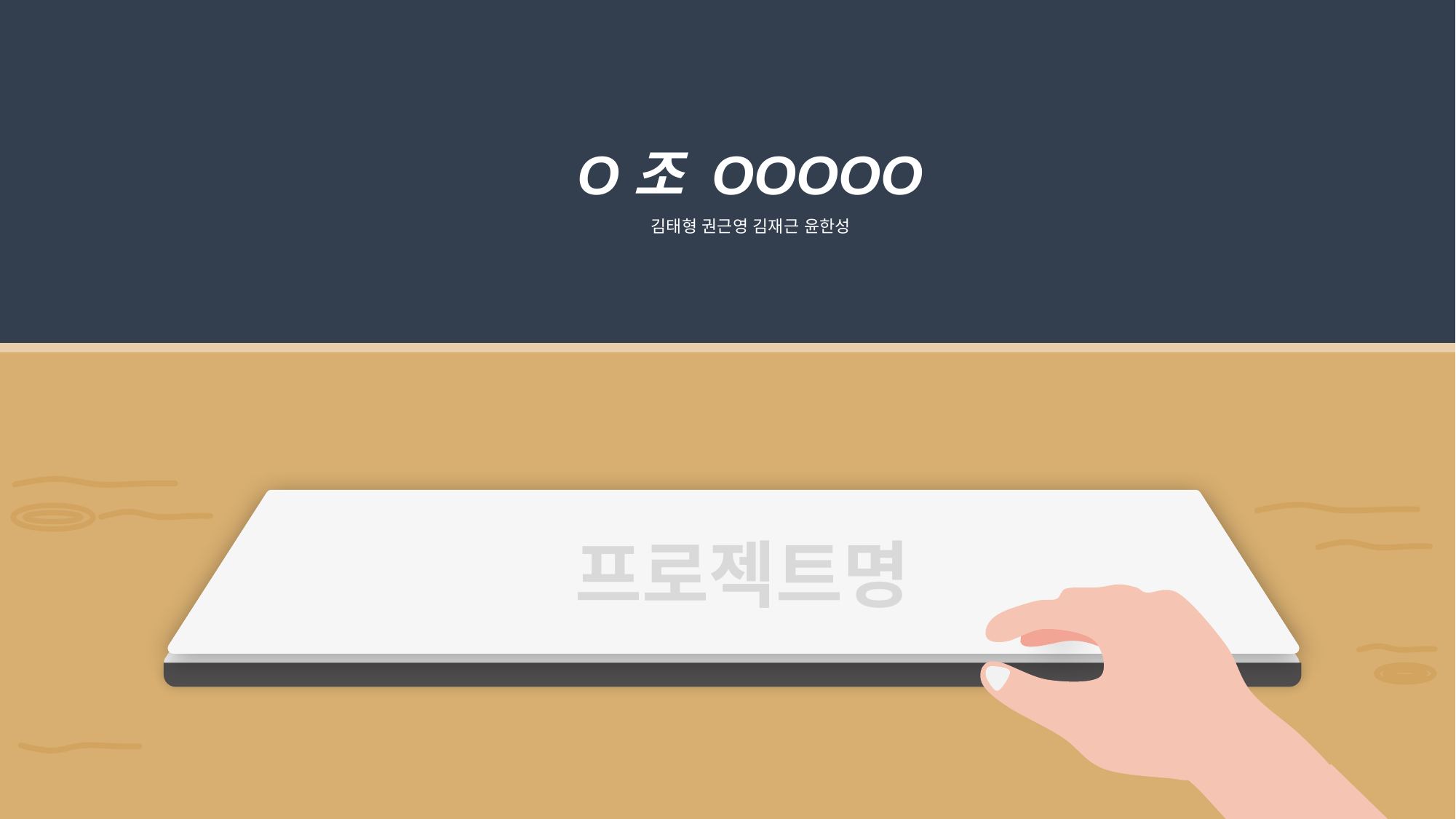

O조 OOOOO
김태형 권근영 김재근 윤한성

프로젝트명